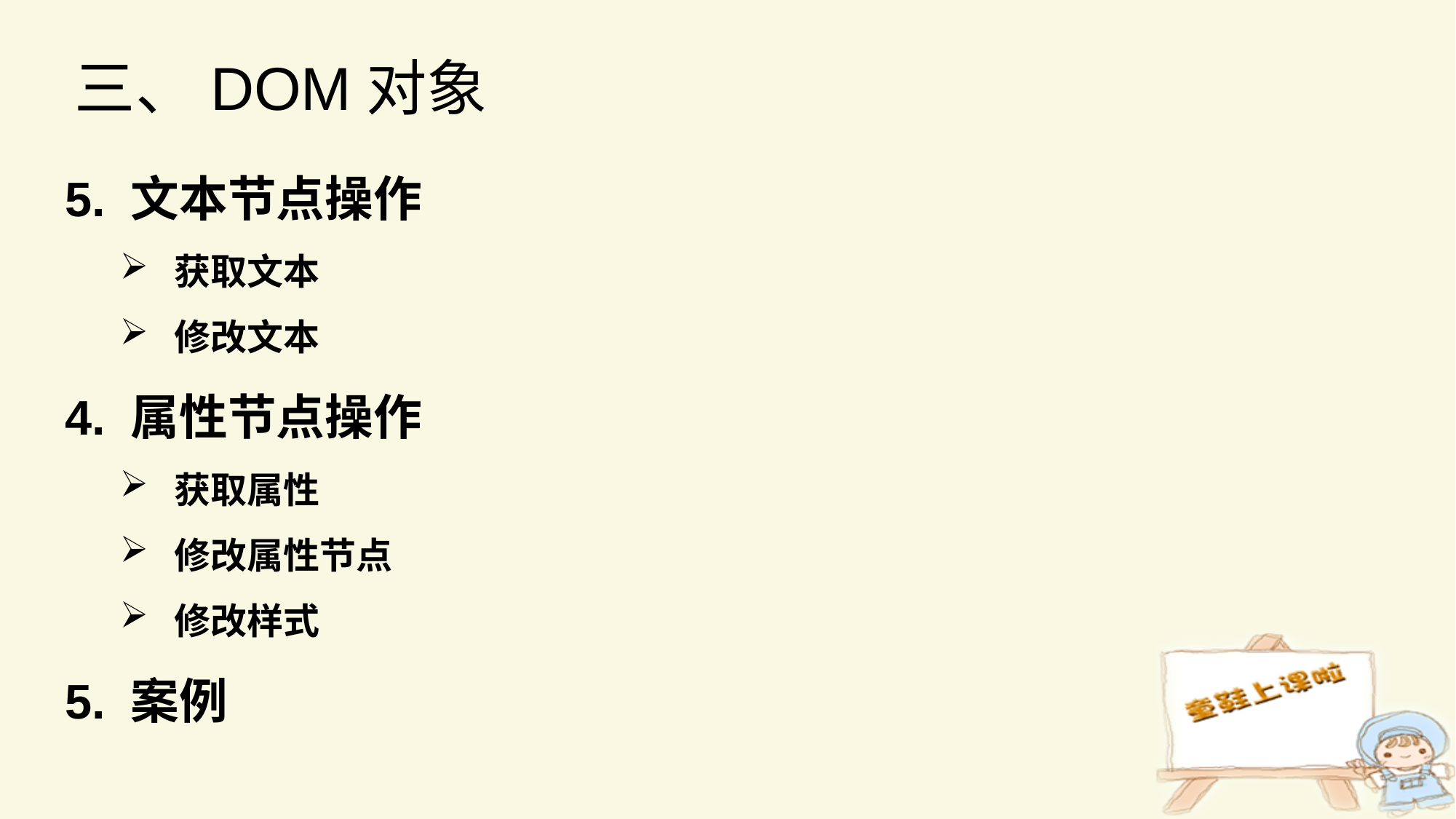

三、DOM对象
5. 文本节点操作
获取文本
修改文本
4. 属性节点操作
获取属性
修改属性节点
修改样式
5. 案例